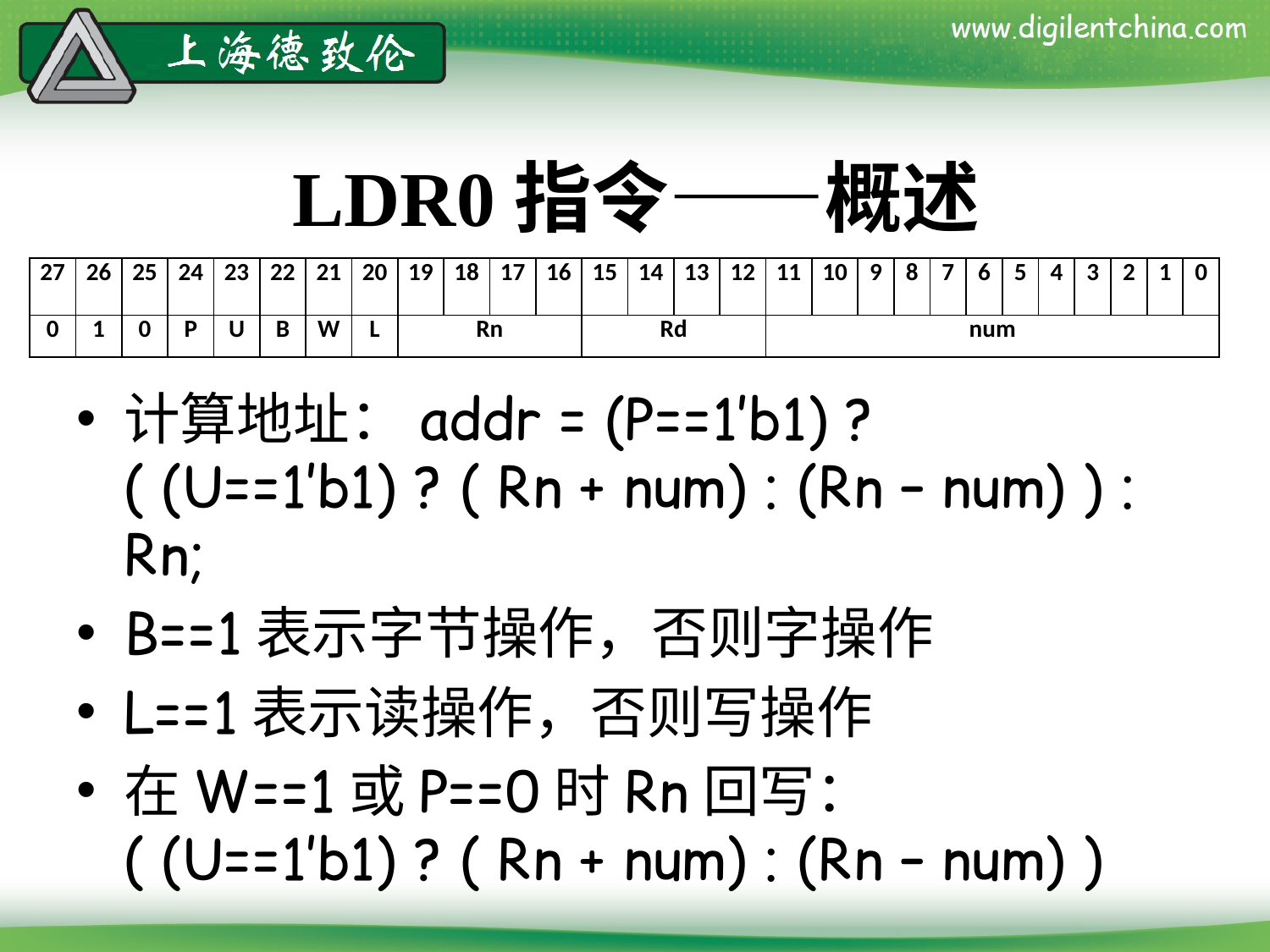

# LDR0指令——概述
| 27 | 26 | 25 | 24 | 23 | 22 | 21 | 20 | 19 | 18 | 17 | 16 | 15 | 14 | 13 | 12 | 11 | 10 | 9 | 8 | 7 | 6 | 5 | 4 | 3 | 2 | 1 | 0 |
| --- | --- | --- | --- | --- | --- | --- | --- | --- | --- | --- | --- | --- | --- | --- | --- | --- | --- | --- | --- | --- | --- | --- | --- | --- | --- | --- | --- |
| 0 | 1 | 0 | P | U | B | W | L | Rn |  |  |  | Rd |  |  |  | num |  |  |  |  |  |  |  |  |  |  |  |
计算地址：addr = (P==1’b1) ? ( (U==1’b1) ? ( Rn + num) : (Rn – num) ) : Rn;
B==1表示字节操作，否则字操作
L==1表示读操作，否则写操作
在W==1或P==0时Rn回写：( (U==1’b1) ? ( Rn + num) : (Rn – num) )